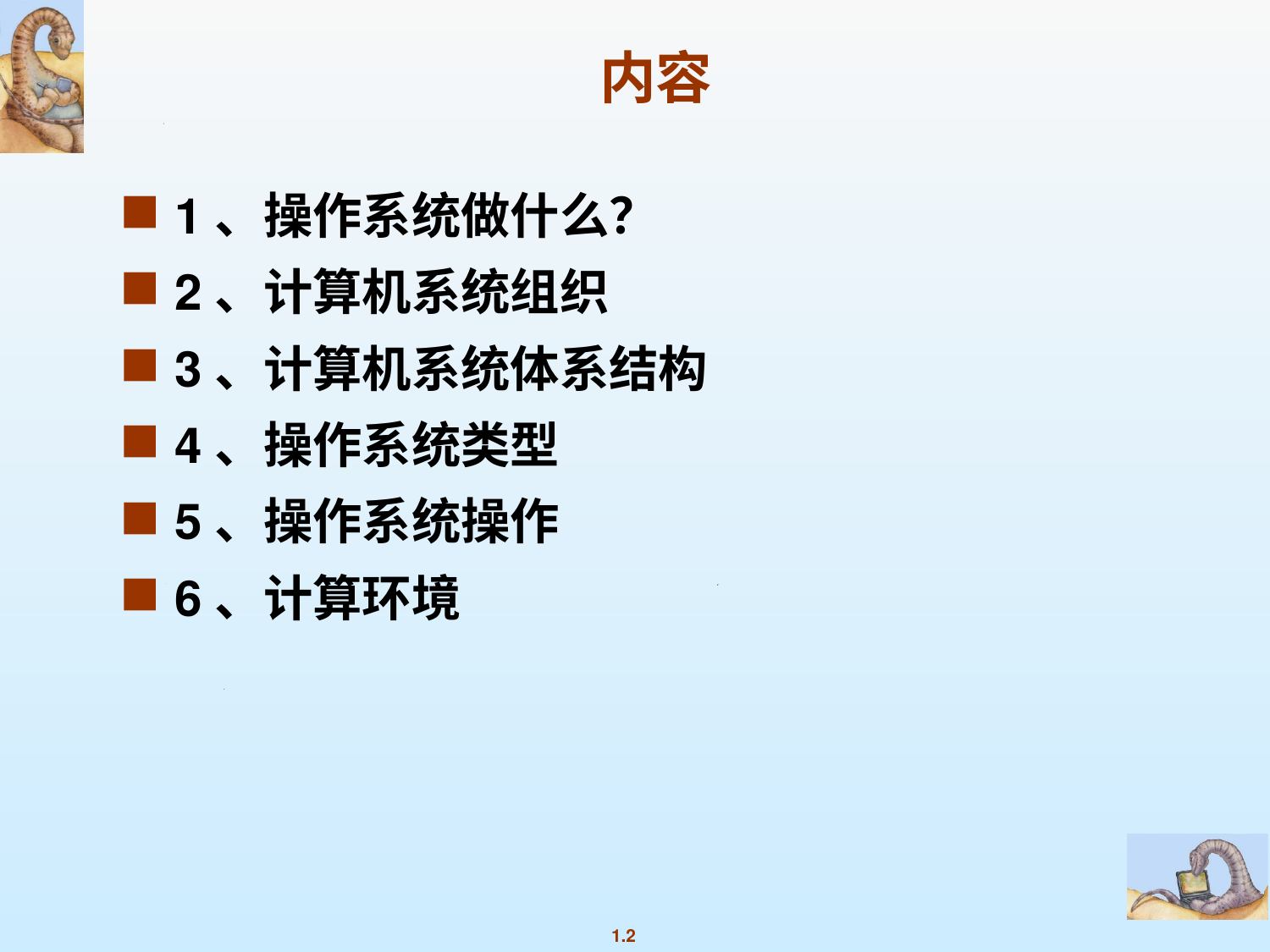

# 内容
1、操作系统做什么？
2、计算机系统组织
3、计算机系统体系结构
4、操作系统类型
5、操作系统操作
6、计算环境